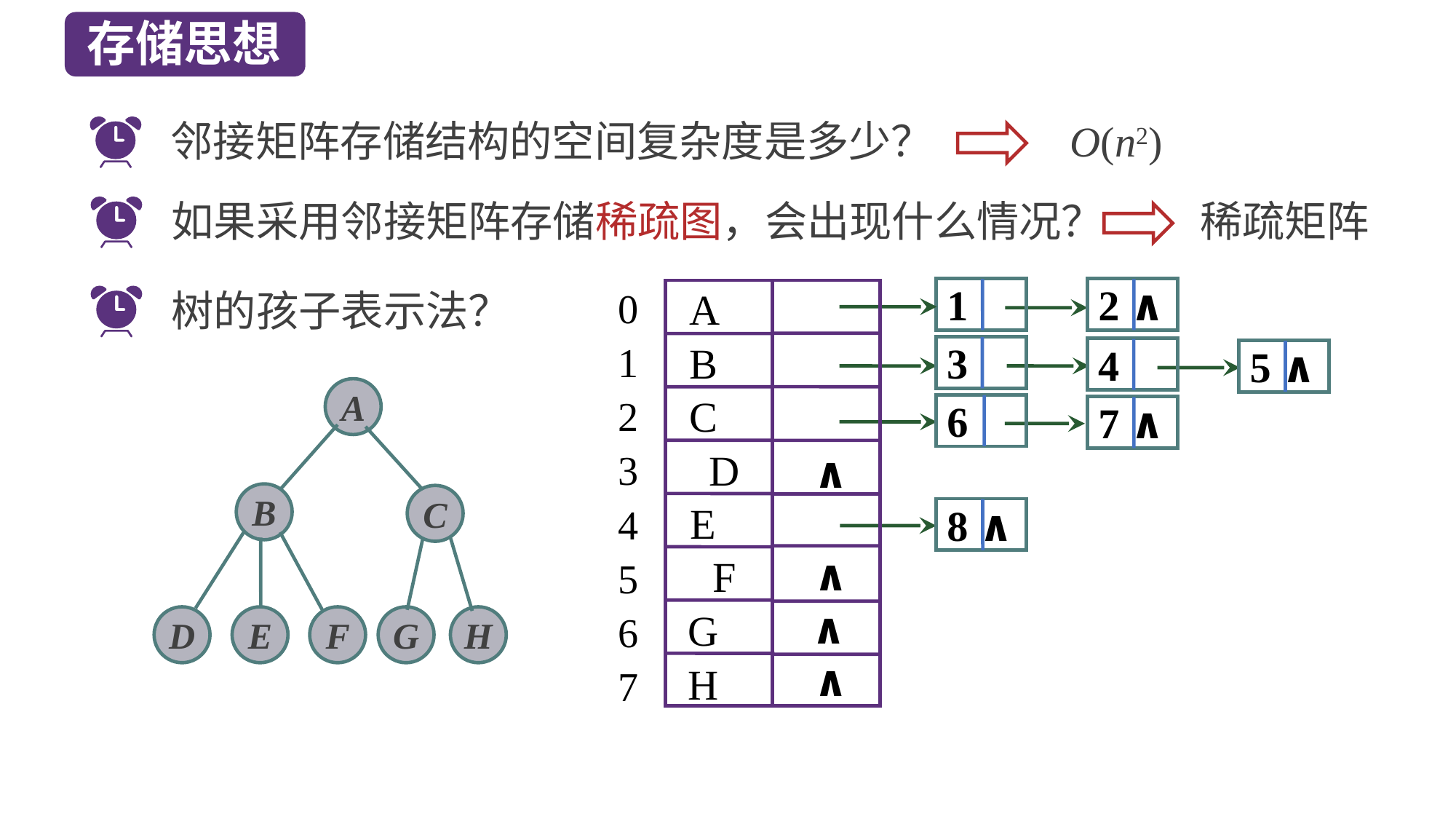

存储思想

邻接矩阵存储结构的空间复杂度是多少？

O(n2)

如果采用邻接矩阵存储稀疏图，会出现什么情况？

稀疏矩阵

0
1
2
3
4
5
6
7
 A
 B
 C
 D
 E
 F
 G
 H

树的孩子表示法？

1
2 ∧

3

4

5 ∧

A

B
C

D
E
F
G
H
6

7 ∧

∧
∧
∧
∧
8 ∧